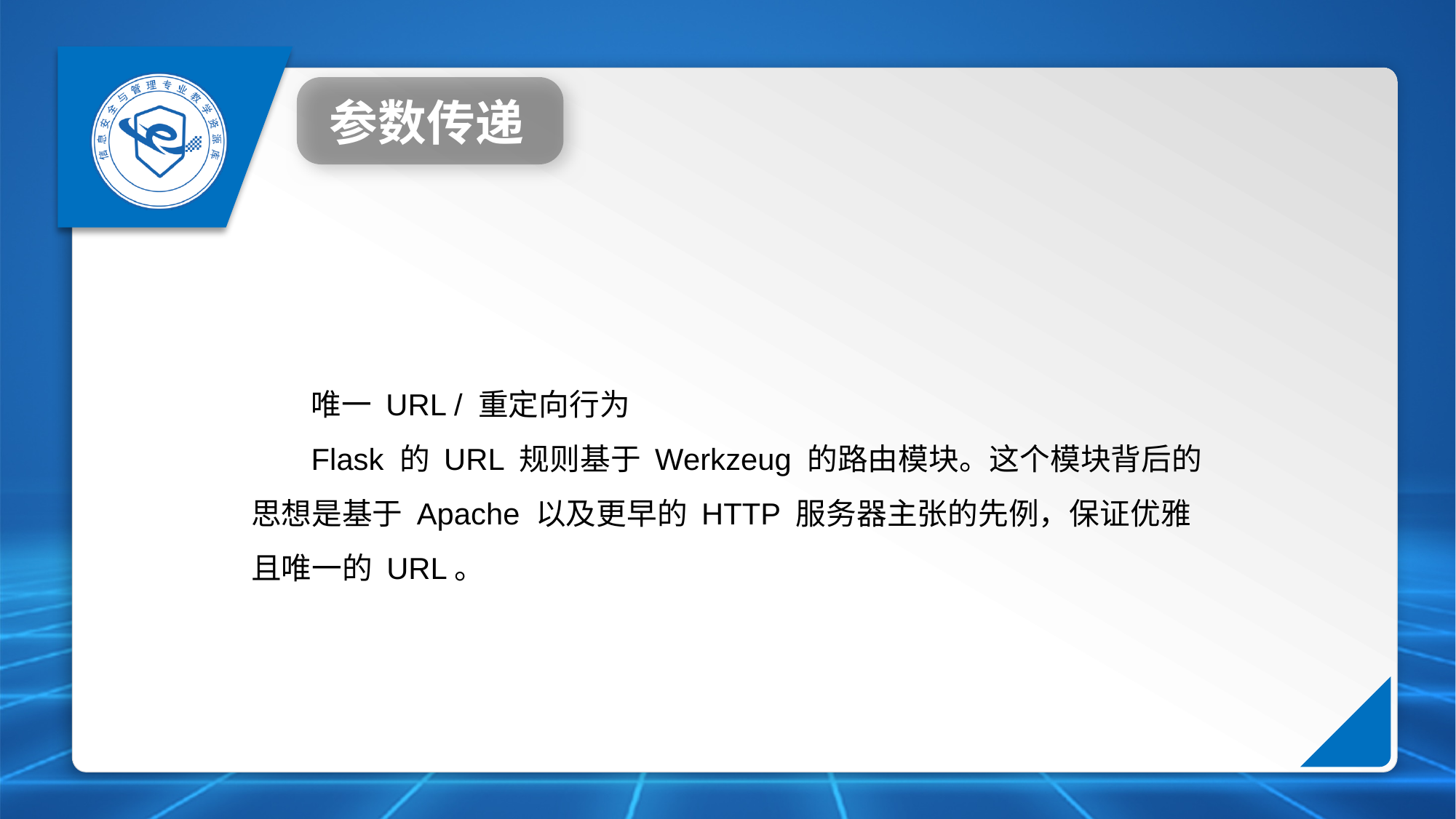

参数传递
唯一 URL / 重定向行为
Flask 的 URL 规则基于 Werkzeug 的路由模块。这个模块背后的思想是基于 Apache 以及更早的 HTTP 服务器主张的先例，保证优雅且唯一的 URL。